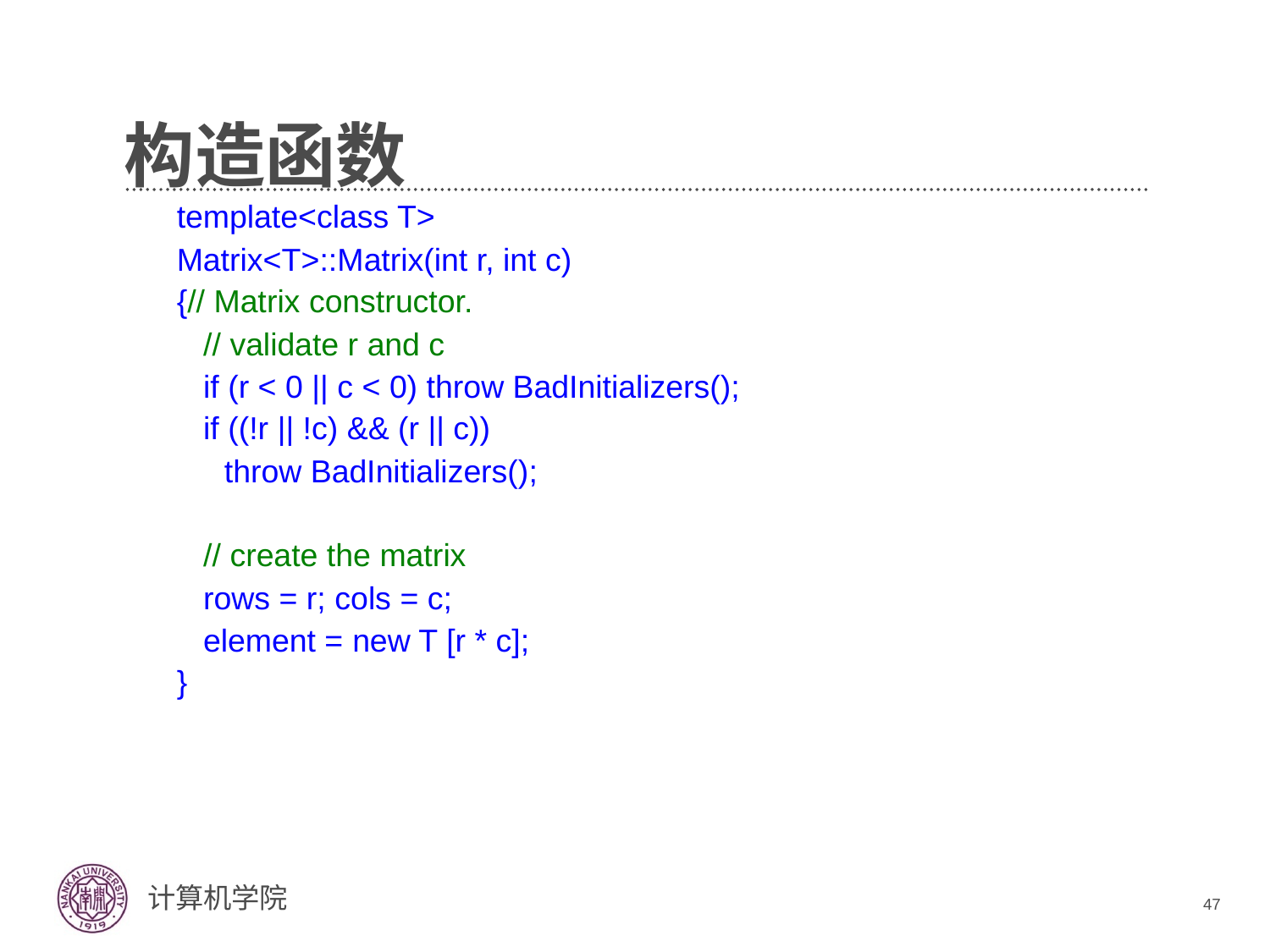

构造函数
template<class T>
Matrix<T>::Matrix(int r, int c)
{// Matrix constructor.
   // validate r and c
   if (r < 0 || c < 0) throw BadInitializers();
   if ((!r || !c) && (r || c))
   	throw BadInitializers();

   // create the matrix
   rows = r; cols = c;
   element = new T [r * c];
}
47